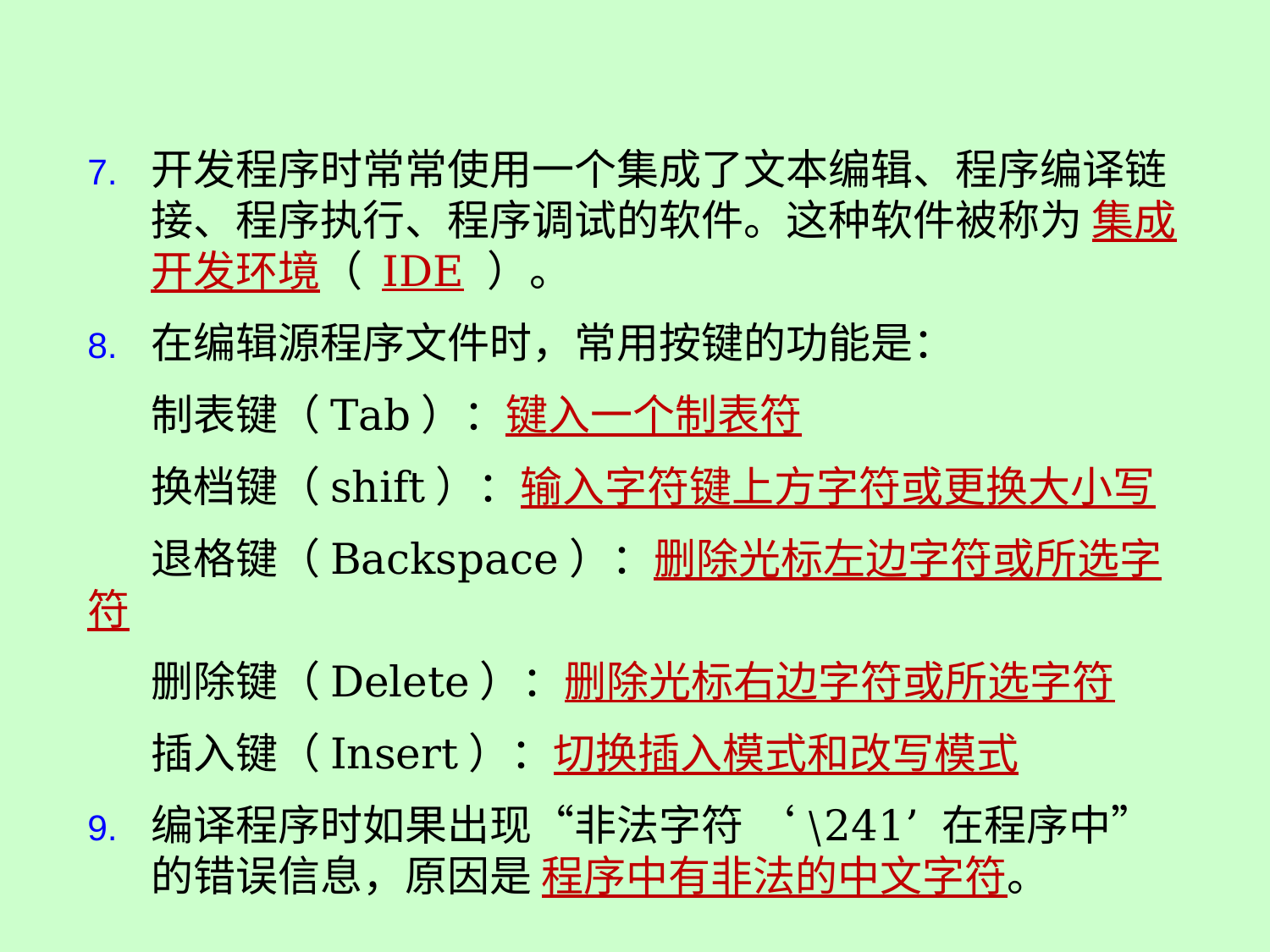

开发程序时常常使用一个集成了文本编辑、程序编译链接、程序执行、程序调试的软件。这种软件被称为 集成开发环境（ IDE ）。
在编辑源程序文件时，常用按键的功能是：
制表键（Tab）：键入一个制表符
换档键（shift）：输入字符键上方字符或更换大小写
退格键（Backspace）：删除光标左边字符或所选字符
删除键（Delete）：删除光标右边字符或所选字符
插入键（Insert）：切换插入模式和改写模式
编译程序时如果出现“非法字符 ‘\241’ 在程序中” 的错误信息，原因是 程序中有非法的中文字符。

76